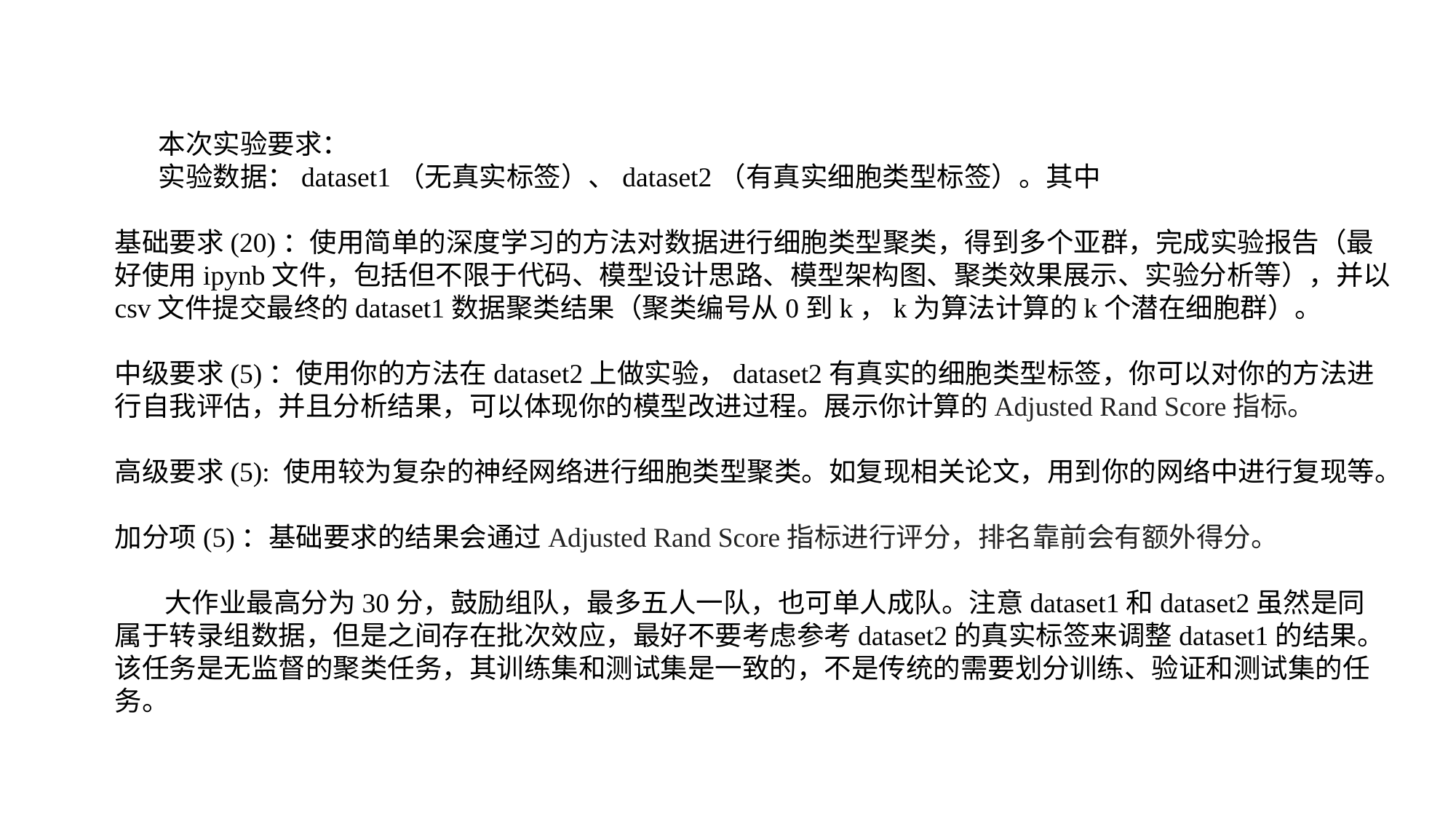

本次实验要求：
      实验数据：dataset1（无真实标签）、dataset2（有真实细胞类型标签）。其中

基础要求(20)：使用简单的深度学习的方法对数据进行细胞类型聚类，得到多个亚群，完成实验报告（最好使用ipynb文件，包括但不限于代码、模型设计思路、模型架构图、聚类效果展示、实验分析等），并以csv文件提交最终的dataset1数据聚类结果（聚类编号从0到k，k为算法计算的k个潜在细胞群）。

中级要求(5)：使用你的方法在dataset2上做实验，dataset2有真实的细胞类型标签，你可以对你的方法进行自我评估，并且分析结果，可以体现你的模型改进过程。展示你计算的Adjusted Rand Score指标。

高级要求(5): 使用较为复杂的神经网络进行细胞类型聚类。如复现相关论文，用到你的网络中进行复现等。

加分项(5)：基础要求的结果会通过Adjusted Rand Score指标进行评分，排名靠前会有额外得分。

       大作业最高分为30分，鼓励组队，最多五人一队，也可单人成队。注意dataset1和dataset2虽然是同属于转录组数据，但是之间存在批次效应，最好不要考虑参考dataset2的真实标签来调整dataset1的结果。该任务是无监督的聚类任务，其训练集和测试集是一致的，不是传统的需要划分训练、验证和测试集的任务。